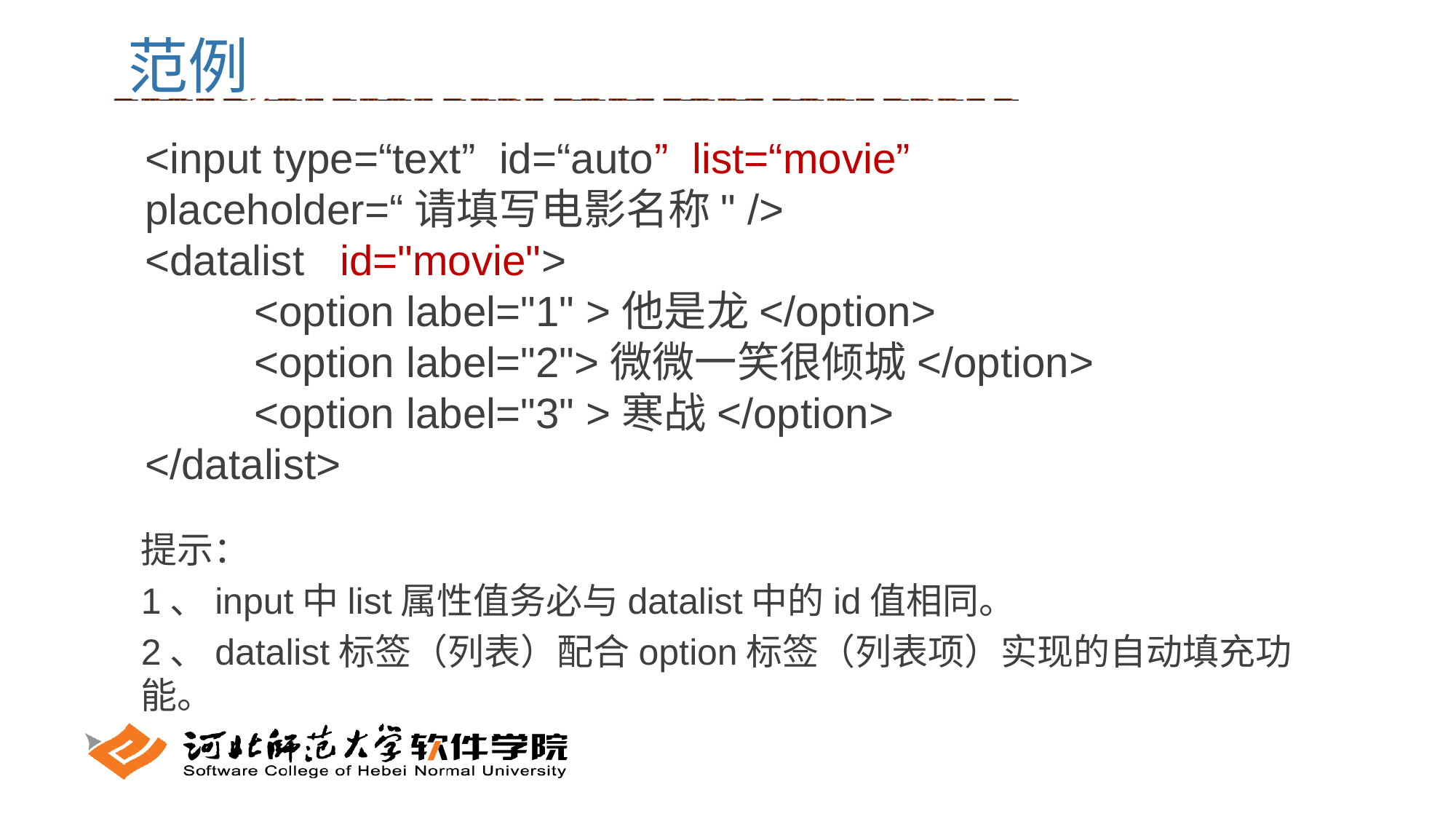

范例
3
<input type=“text”  id=“auto”  list=“movie”  placeholder=“请填写电影名称" />
<datalist   id="movie">
	<option label="1" >他是龙</option>
	<option label="2">微微一笑很倾城</option>
	<option label="3" >寒战</option>
</datalist>
提示：
1、input中list属性值务必与datalist中的id值相同。
2、datalist标签（列表）配合option标签（列表项）实现的自动填充功能。